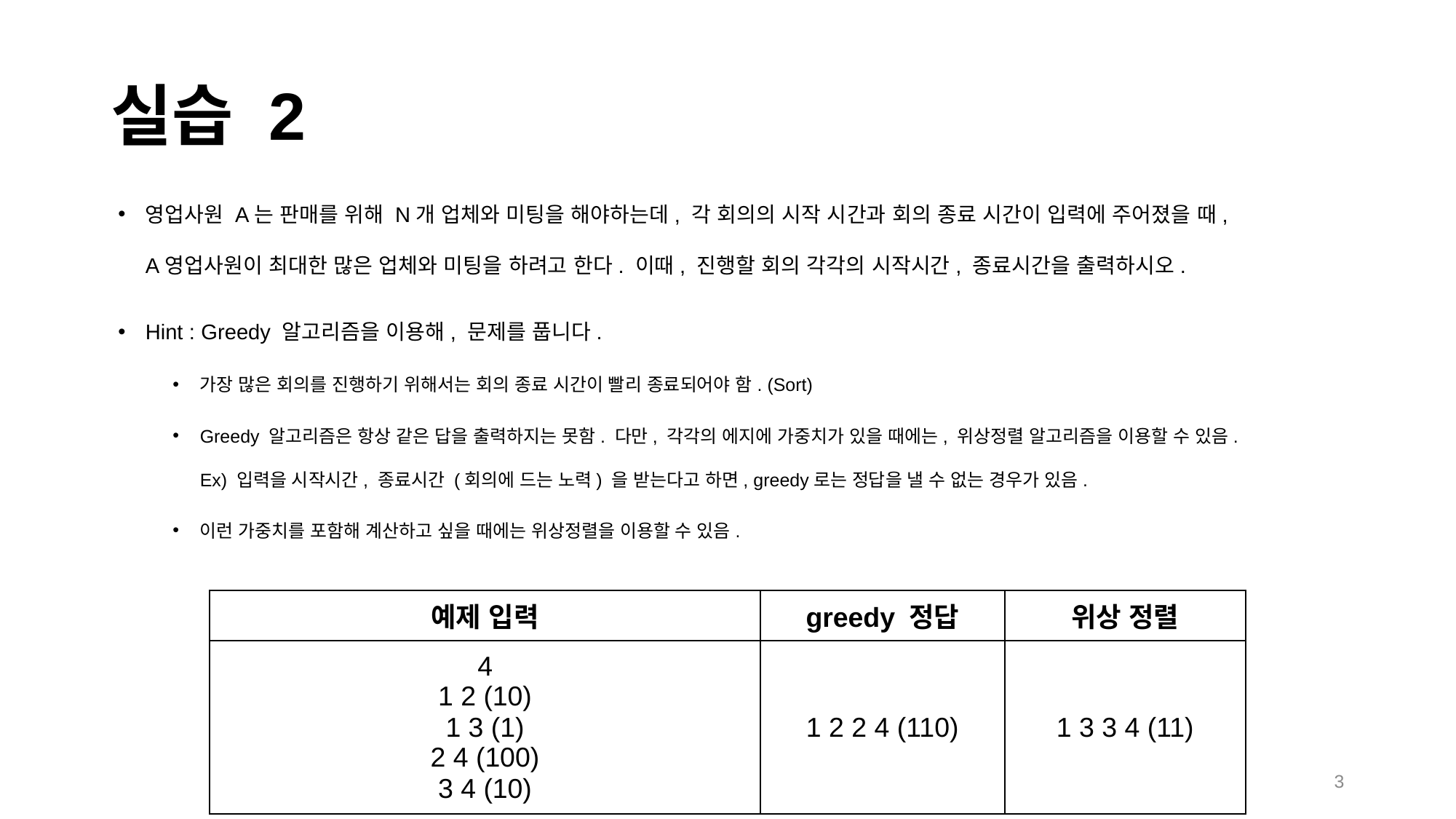

# 실습 2
영업사원 A는 판매를 위해 N개 업체와 미팅을 해야하는데, 각 회의의 시작 시간과 회의 종료 시간이 입력에 주어졌을 때,
A영업사원이 최대한 많은 업체와 미팅을 하려고 한다. 이때, 진행할 회의 각각의 시작시간, 종료시간을 출력하시오.
Hint : Greedy 알고리즘을 이용해, 문제를 풉니다.
가장 많은 회의를 진행하기 위해서는 회의 종료 시간이 빨리 종료되어야 함. (Sort)
Greedy 알고리즘은 항상 같은 답을 출력하지는 못함. 다만, 각각의 에지에 가중치가 있을 때에는, 위상정렬 알고리즘을 이용할 수 있음.
Ex) 입력을 시작시간, 종료시간 (회의에 드는 노력) 을 받는다고 하면, greedy로는 정답을 낼 수 없는 경우가 있음.
이런 가중치를 포함해 계산하고 싶을 때에는 위상정렬을 이용할 수 있음.
| 예제 입력 | greedy 정답 | 위상 정렬 |
| --- | --- | --- |
| 4 1 2 (10) 1 3 (1) 2 4 (100) 3 4 (10) | 1 2 2 4 (110) | 1 3 3 4 (11) |
 3